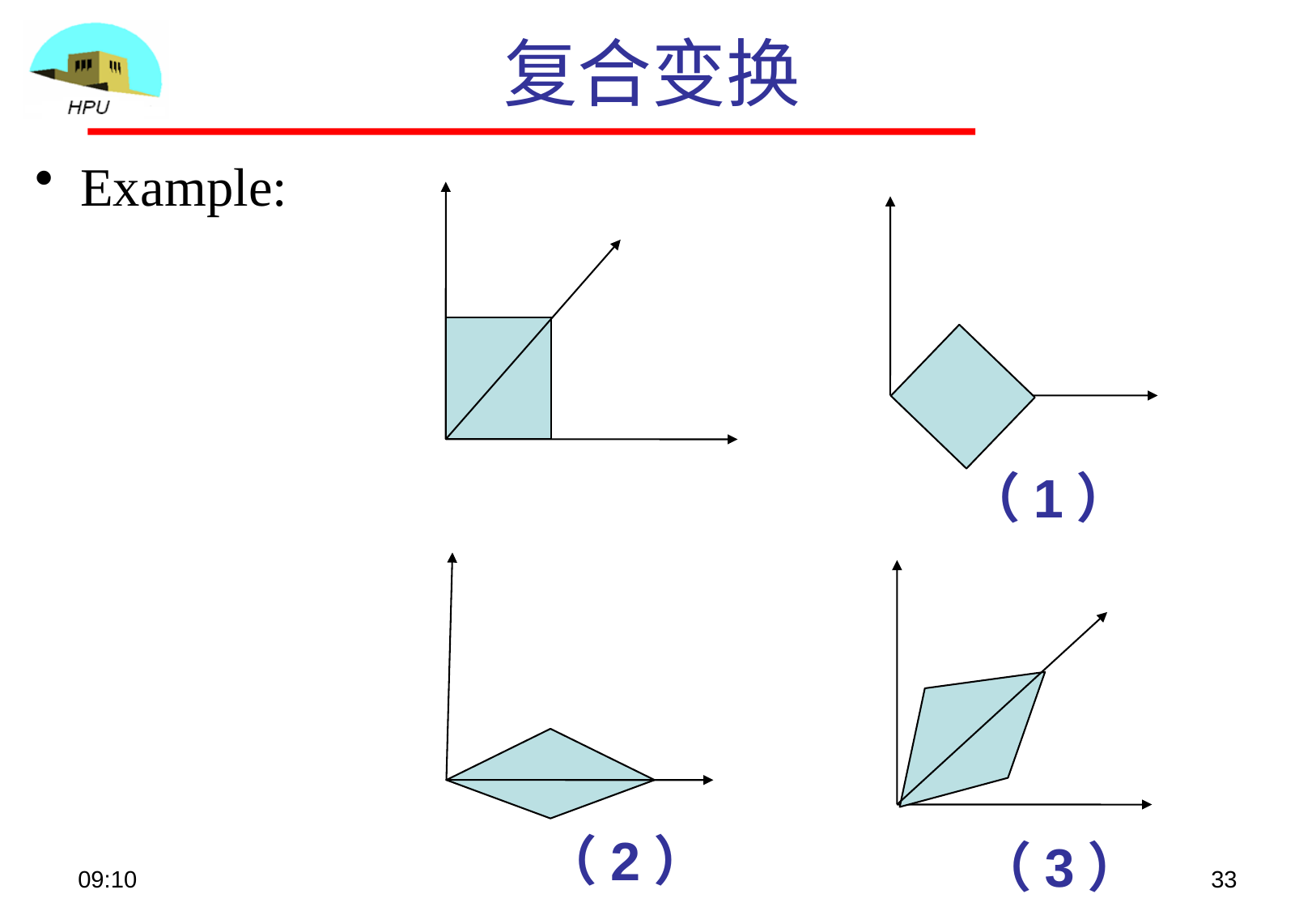

# 复合变换
Example:

（1）

（2）
（3）
09:10
33